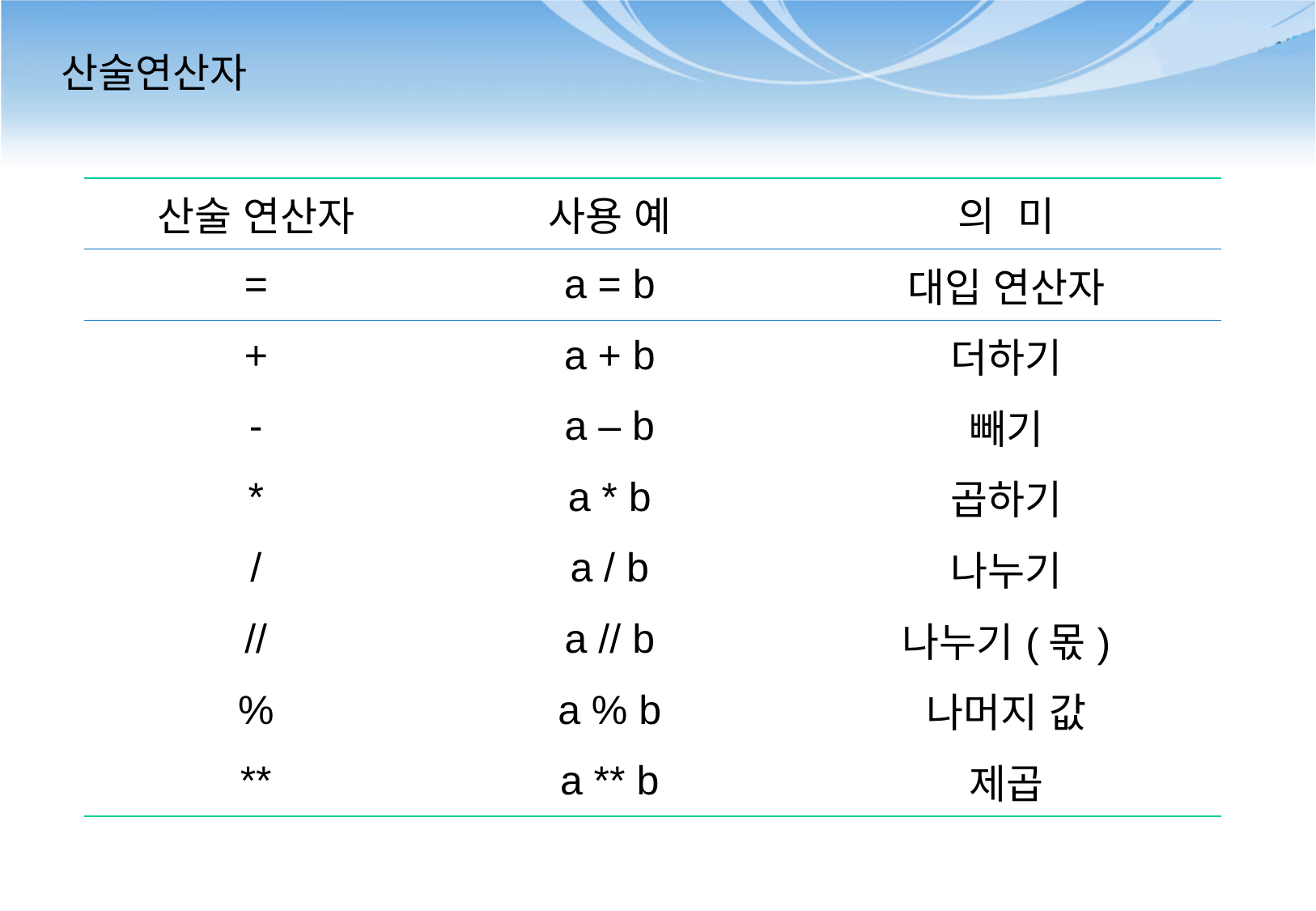

# 산술연산자

| 산술 연산자 | 사용 예 | 의 미 |
| --- | --- | --- |
| = | a = b | 대입 연산자 |
| + | a + b | 더하기 |
| - | a – b | 빼기 |
| \* | a \* b | 곱하기 |
| / | a / b | 나누기 |
| // | a // b | 나누기(몫) |
| % | a % b | 나머지 값 |
| \*\* | a \*\* b | 제곱 |